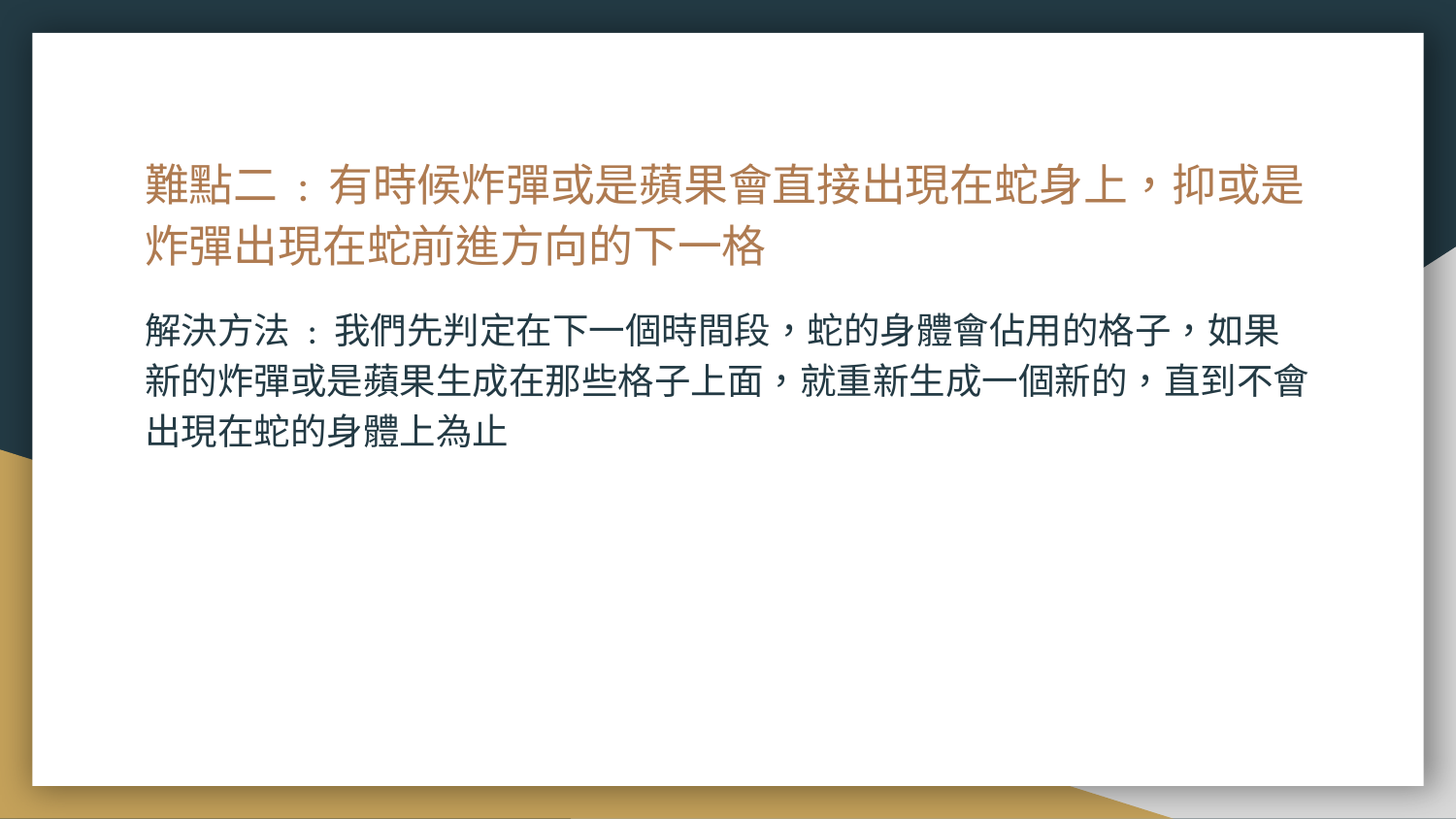

# 難點二 : 有時候炸彈或是蘋果會直接出現在蛇身上，抑或是炸彈出現在蛇前進方向的下一格
解決方法 : 我們先判定在下一個時間段，蛇的身體會佔用的格子，如果新的炸彈或是蘋果生成在那些格子上面，就重新生成一個新的，直到不會出現在蛇的身體上為止